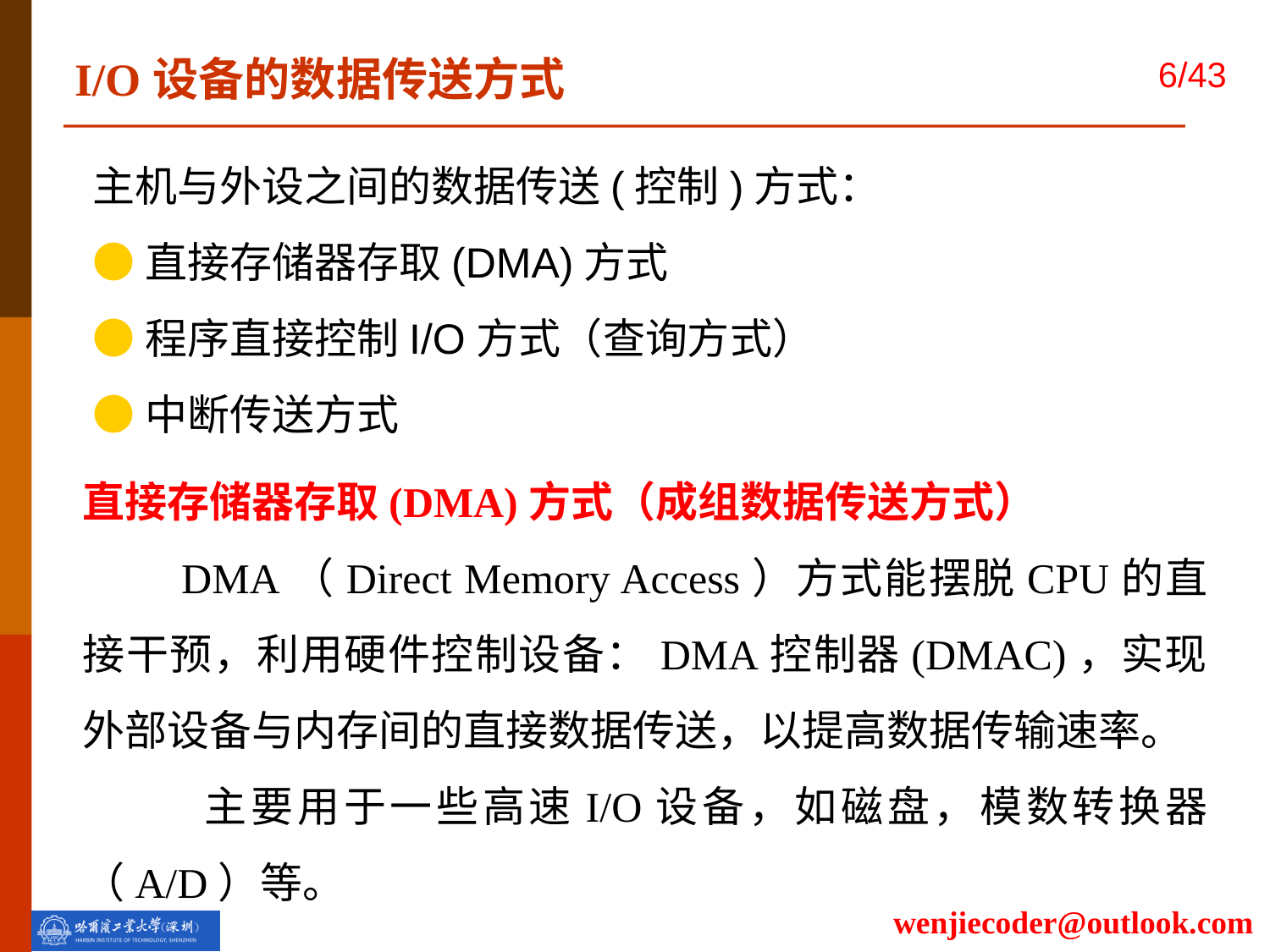

I/O设备的数据传送方式
主机与外设之间的数据传送(控制)方式：
●直接存储器存取(DMA)方式
●程序直接控制I/O方式（查询方式）
●中断传送方式
直接存储器存取(DMA)方式（成组数据传送方式）
        DMA（Direct Memory Access）方式能摆脱CPU的直接干预，利用硬件控制设备：DMA控制器(DMAC)，实现外部设备与内存间的直接数据传送，以提高数据传输速率。
        主要用于一些高速I/O设备，如磁盘，模数转换器（A/D）等。